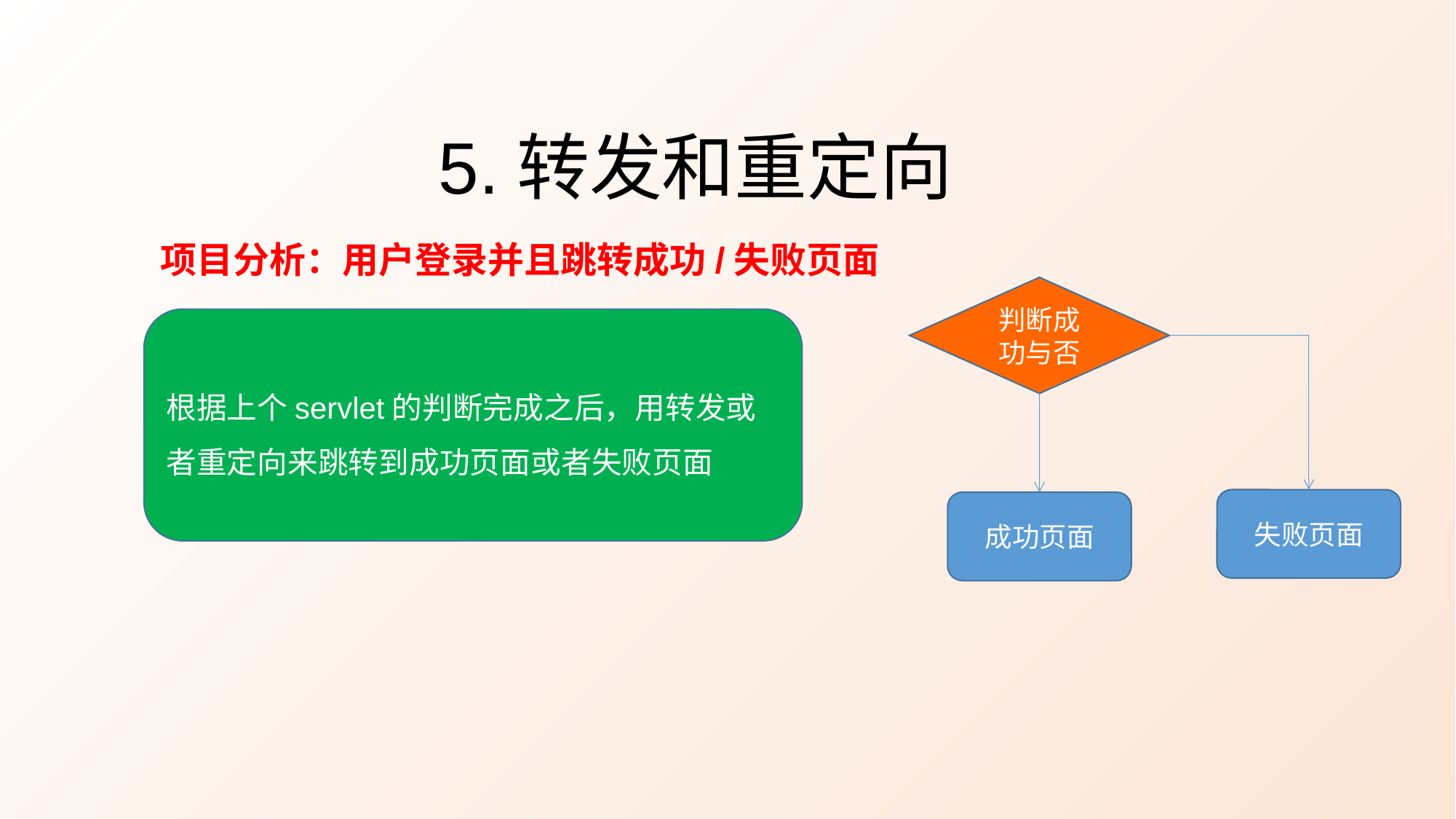

5.转发和重定向
项目分析：用户登录并且跳转成功/失败页面
判断成功与否
根据上个servlet的判断完成之后，用转发或者重定向来跳转到成功页面或者失败页面
失败页面
成功页面